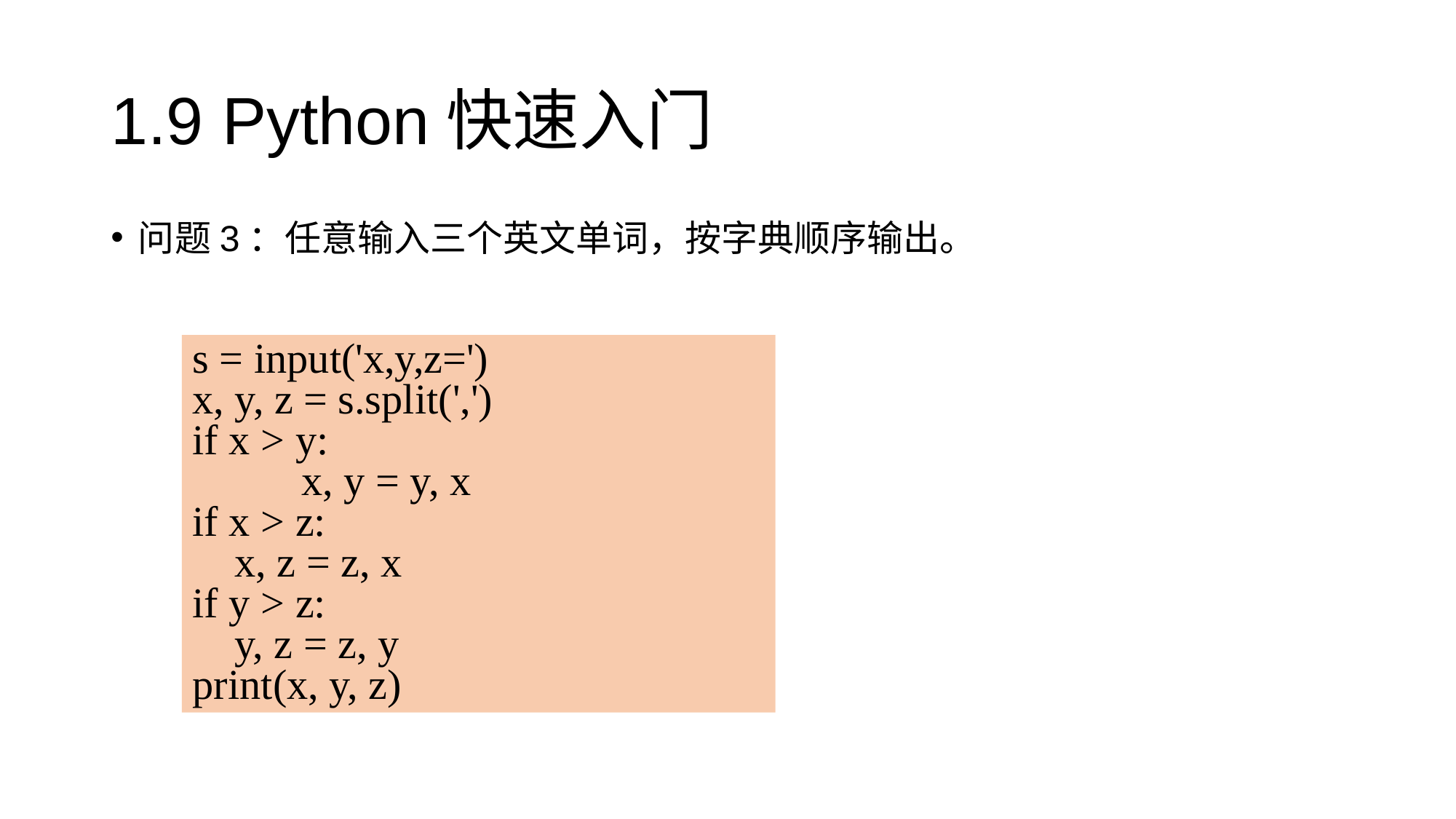

# 1.9 Python快速入门
问题3：任意输入三个英文单词，按字典顺序输出。
s = input('x,y,z=')
x, y, z = s.split(',')
if x > y:
 	x, y = y, x
if x > z:
    x, z = z, x
if y > z:
    y, z = z, y
print(x, y, z)